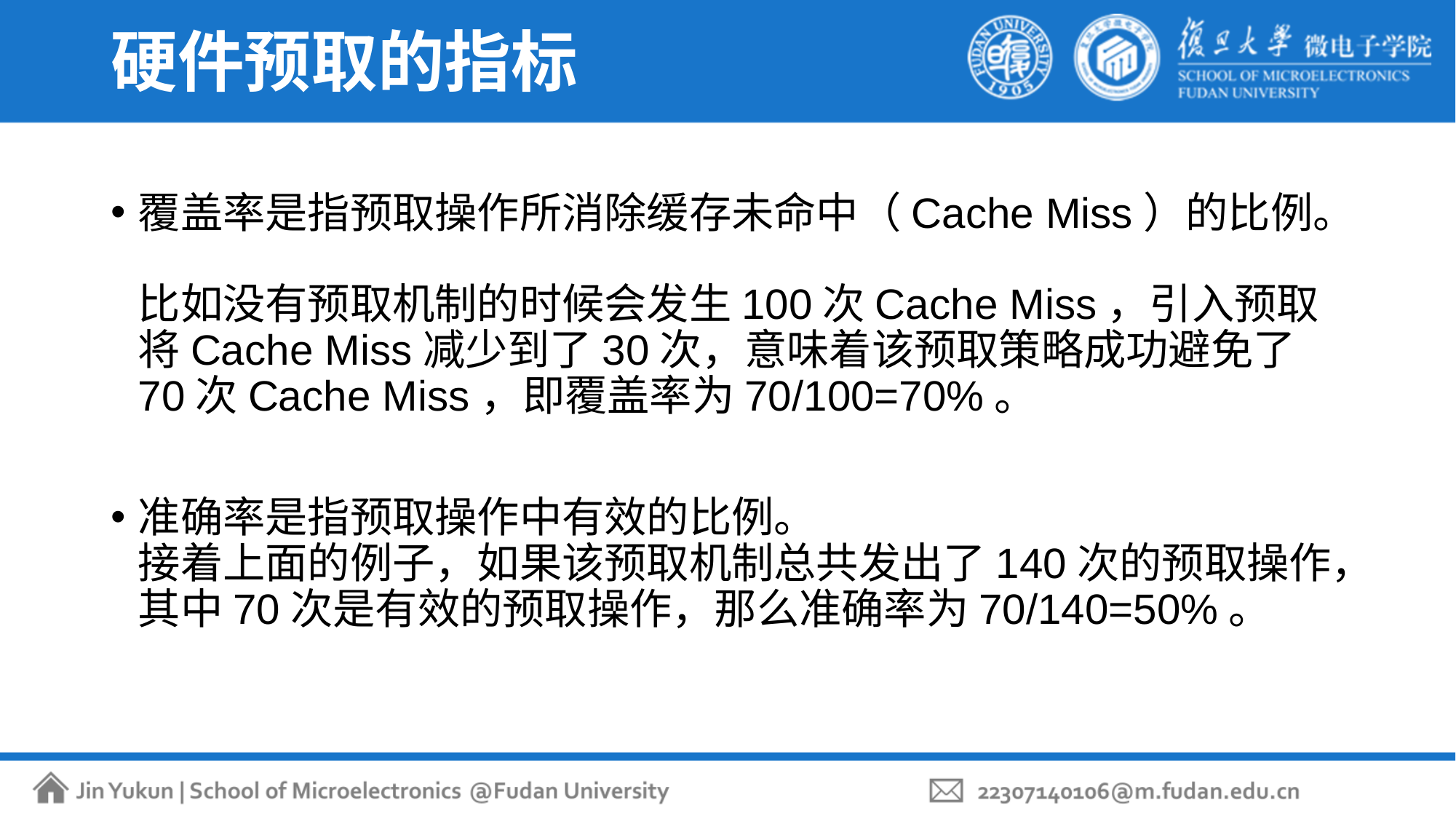

# 硬件预取的指标
覆盖率是指预取操作所消除缓存未命中（Cache Miss）的比例。
比如没有预取机制的时候会发生100次Cache Miss，引入预取将Cache Miss减少到了30次，意味着该预取策略成功避免了70次Cache Miss，即覆盖率为70/100=70%。

准确率是指预取操作中有效的比例。
接着上面的例子，如果该预取机制总共发出了140次的预取操作，其中70次是有效的预取操作，那么准确率为70/140=50%。